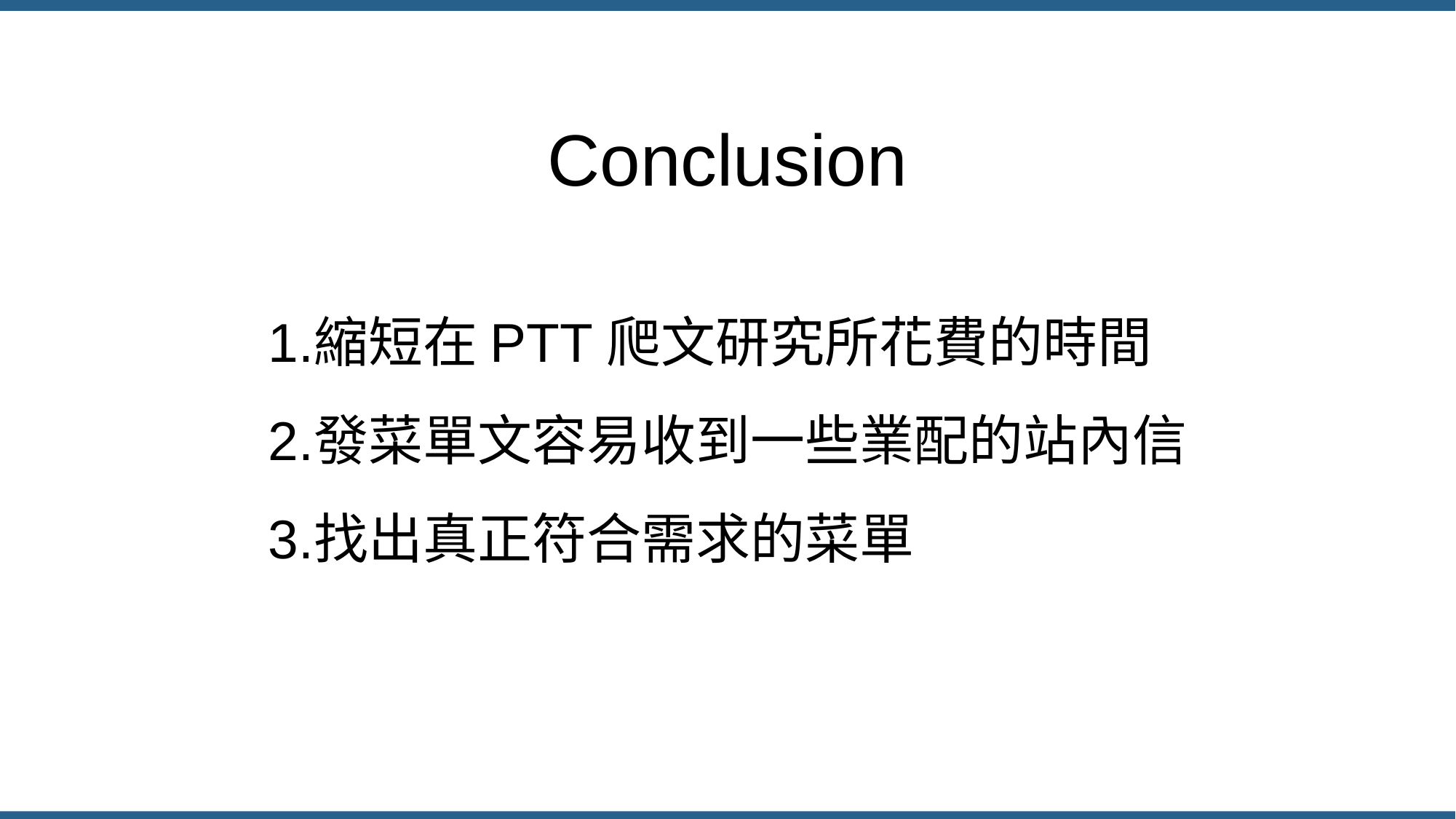

Conclusion
縮短在PTT爬文研究所花費的時間
發菜單文容易收到一些業配的站內信
找出真正符合需求的菜單